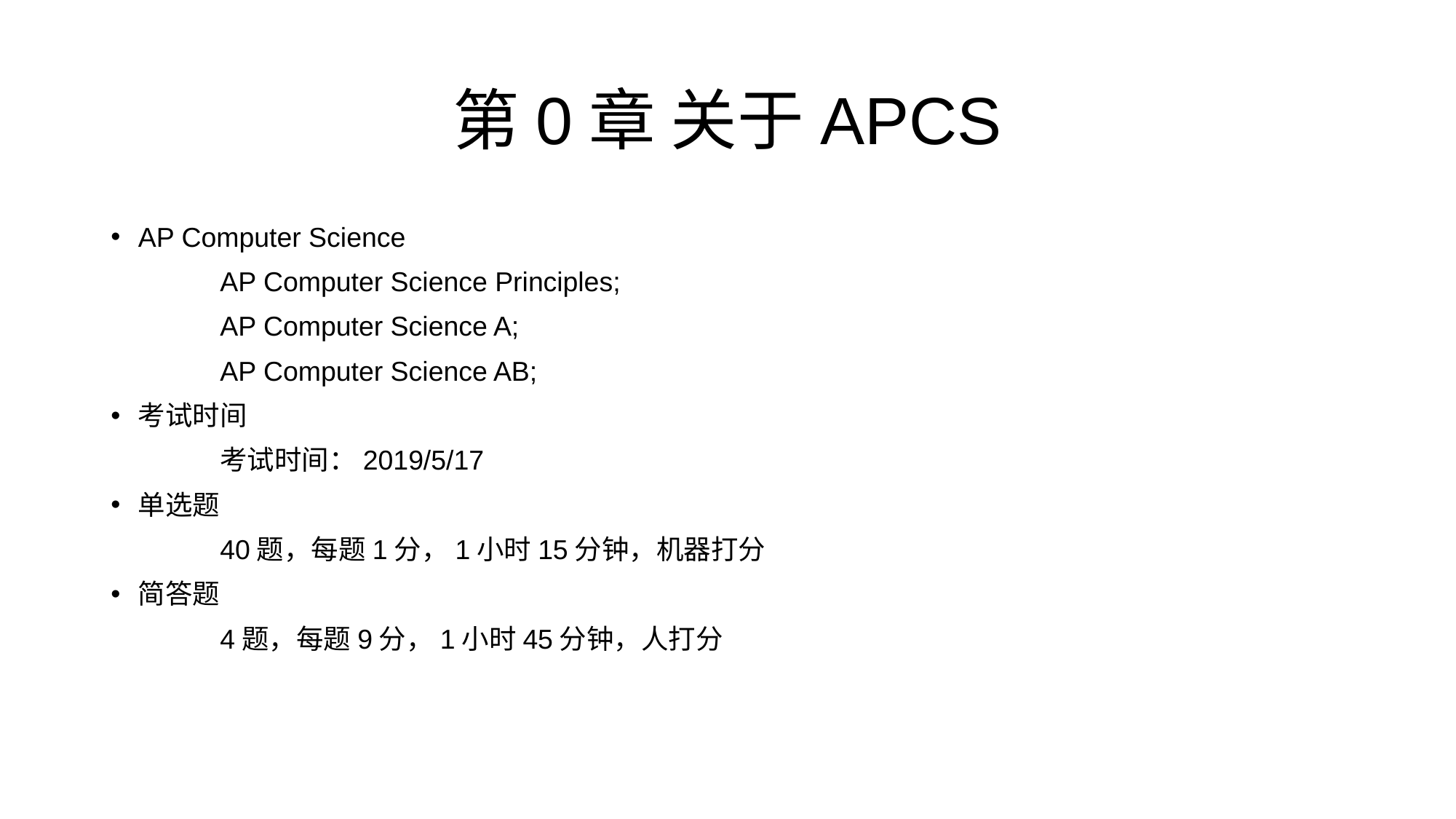

# 第0章 关于APCS
AP Computer Science
	AP Computer Science Principles;
	AP Computer Science A;
	AP Computer Science AB;
考试时间
	考试时间：2019/5/17
单选题
	40题，每题1分，1小时15分钟，机器打分
简答题
	4题，每题9分，1小时45分钟，人打分